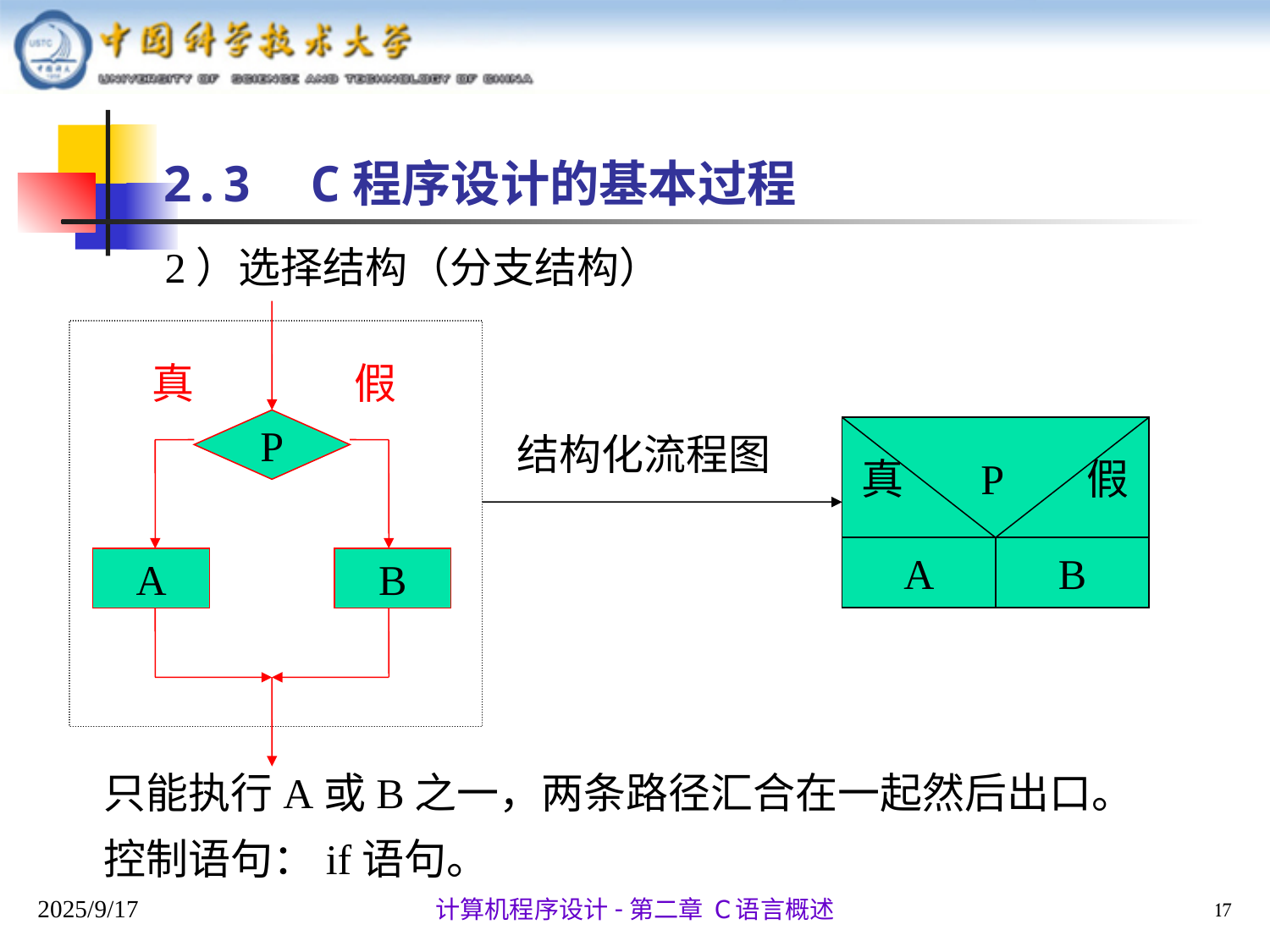

2.3  C程序设计的基本过程
2）选择结构（分支结构）

真
假
P
A
B

真       P       假

A
B
结构化流程图

只能执行A或B之一，两条路径汇合在一起然后出口。
控制语句：if语句。
2025/9/17
17
计算机程序设计-第二章 C语言概述